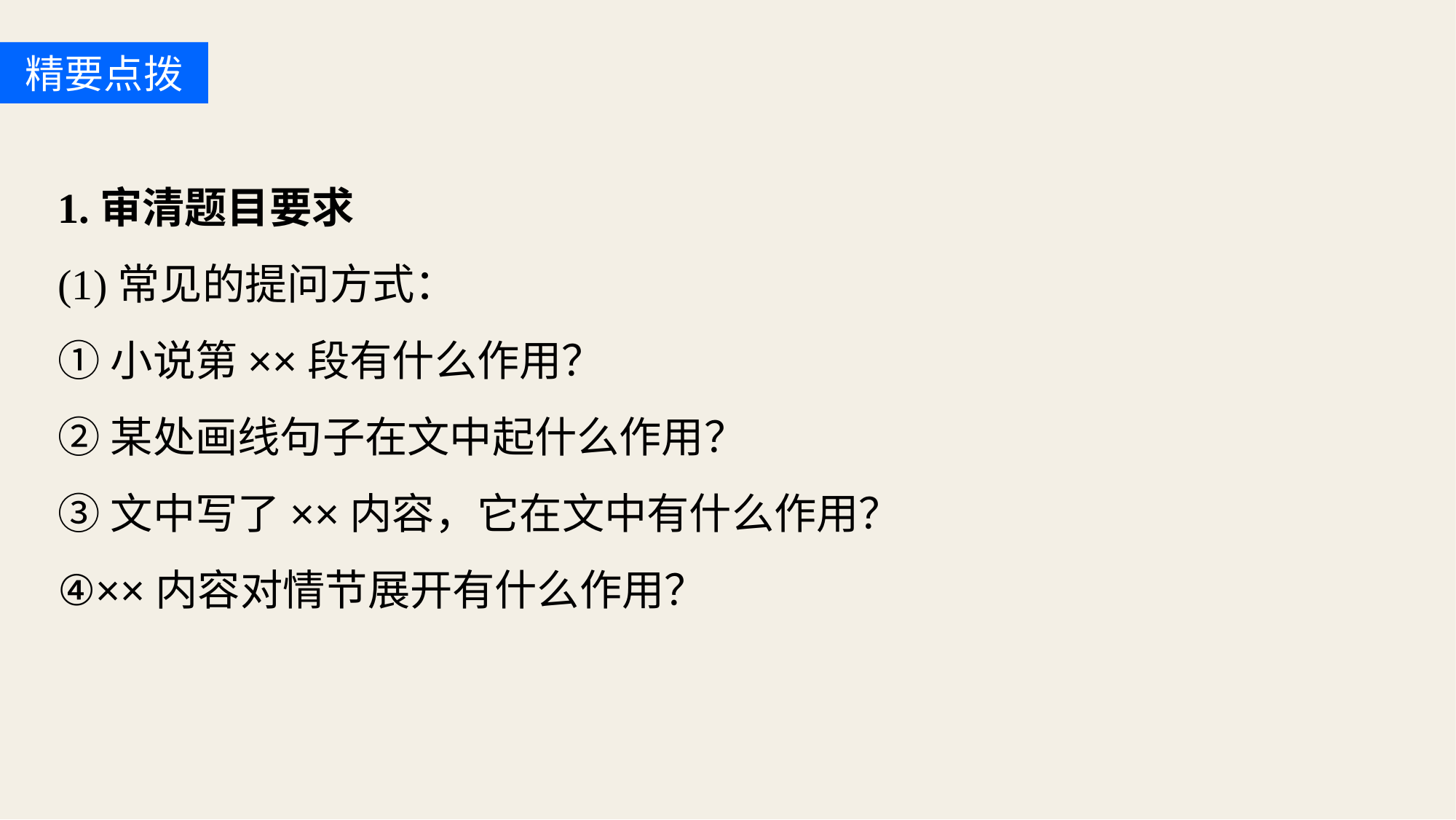

精要点拨
1.审清题目要求
(1)常见的提问方式：
①小说第××段有什么作用？
②某处画线句子在文中起什么作用？
③文中写了××内容，它在文中有什么作用？
④××内容对情节展开有什么作用？